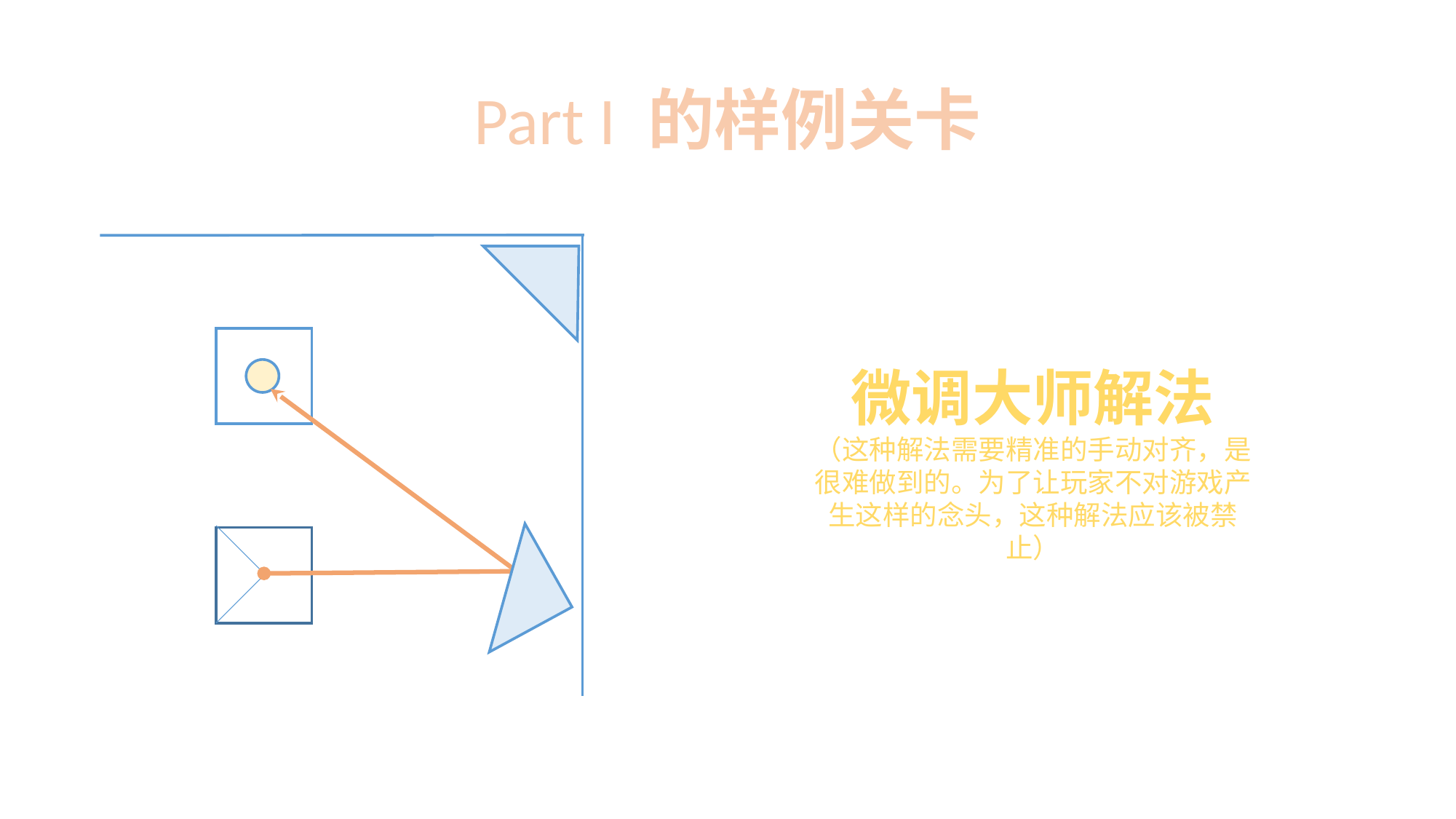

# Part I 的样例关卡

微调大师解法
（这种解法需要精准的手动对齐，是很难做到的。为了让玩家不对游戏产生这样的念头，这种解法应该被禁止）